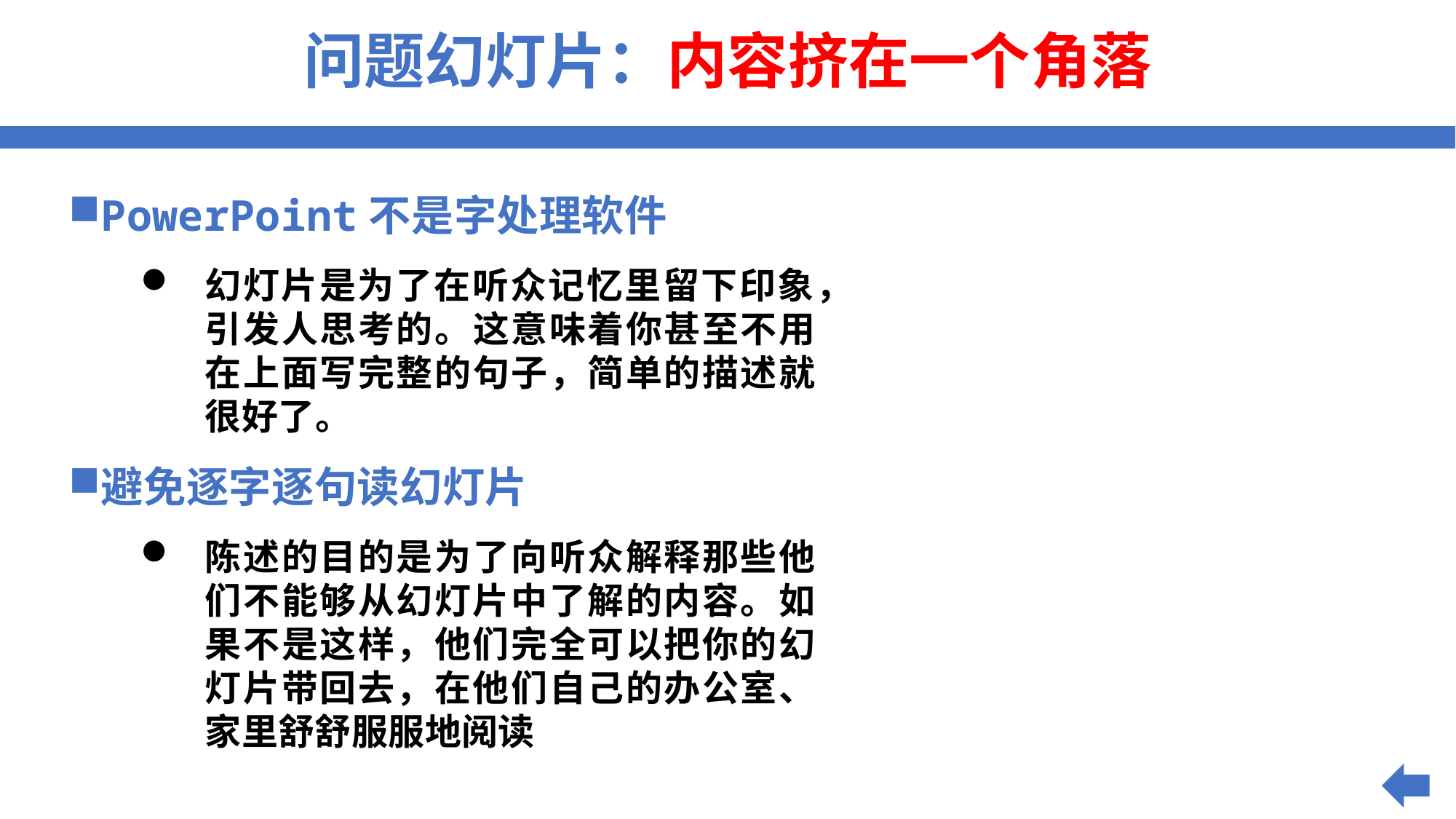

# 问题幻灯片：内容挤在一个角落

PowerPoint不是字处理软件
幻灯片是为了在听众记忆里留下印象，引发人思考的。这意味着你甚至不用在上面写完整的句子，简单的描述就很好了。
避免逐字逐句读幻灯片
陈述的目的是为了向听众解释那些他们不能够从幻灯片中了解的内容。如果不是这样，他们完全可以把你的幻灯片带回去，在他们自己的办公室、家里舒舒服服地阅读